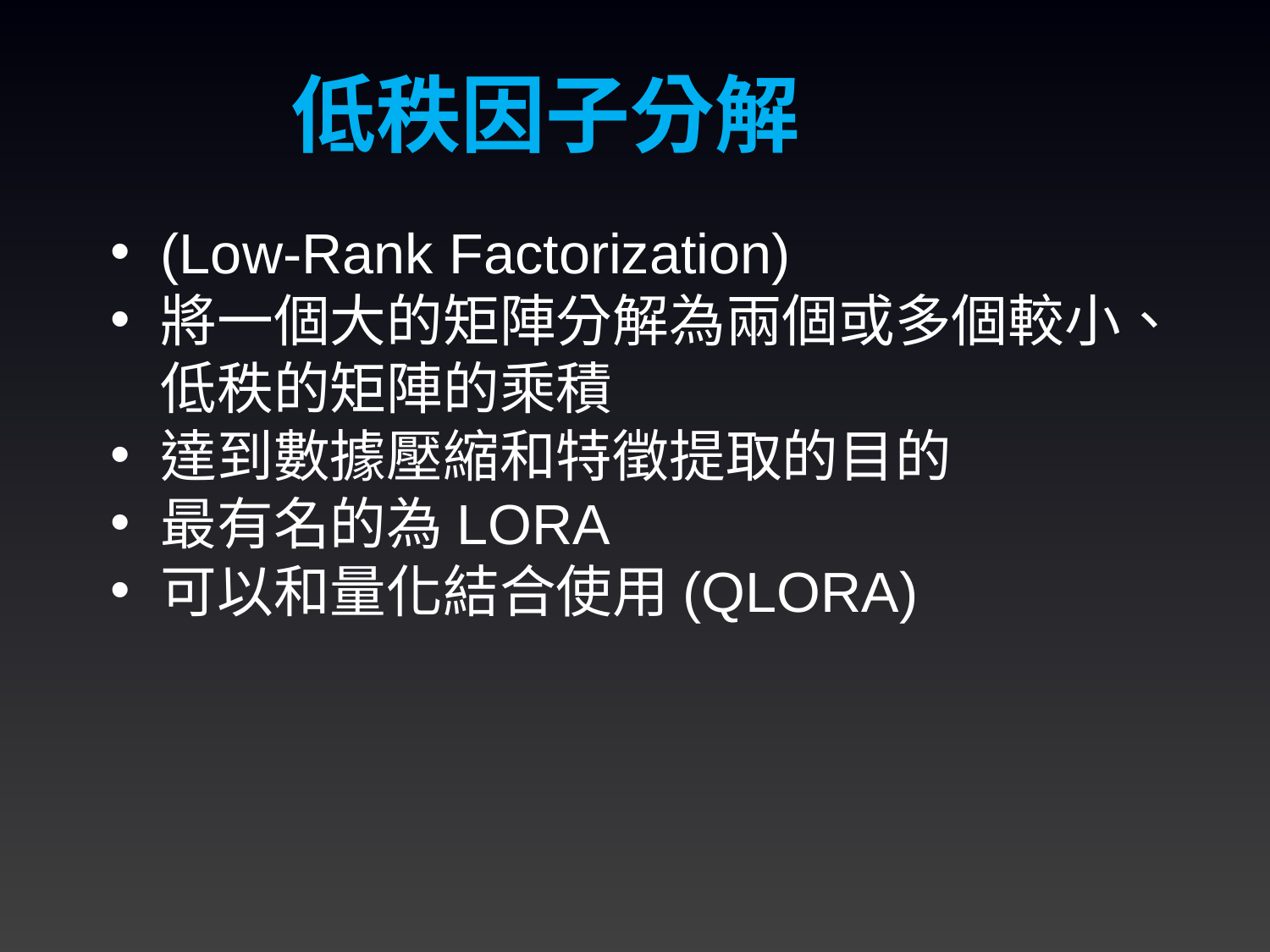

低秩因子分解
(Low-Rank Factorization)
將一個大的矩陣分解為兩個或多個較小、低秩的矩陣的乘積
達到數據壓縮和特徵提取的目的
最有名的為LORA
可以和量化結合使用(QLORA)